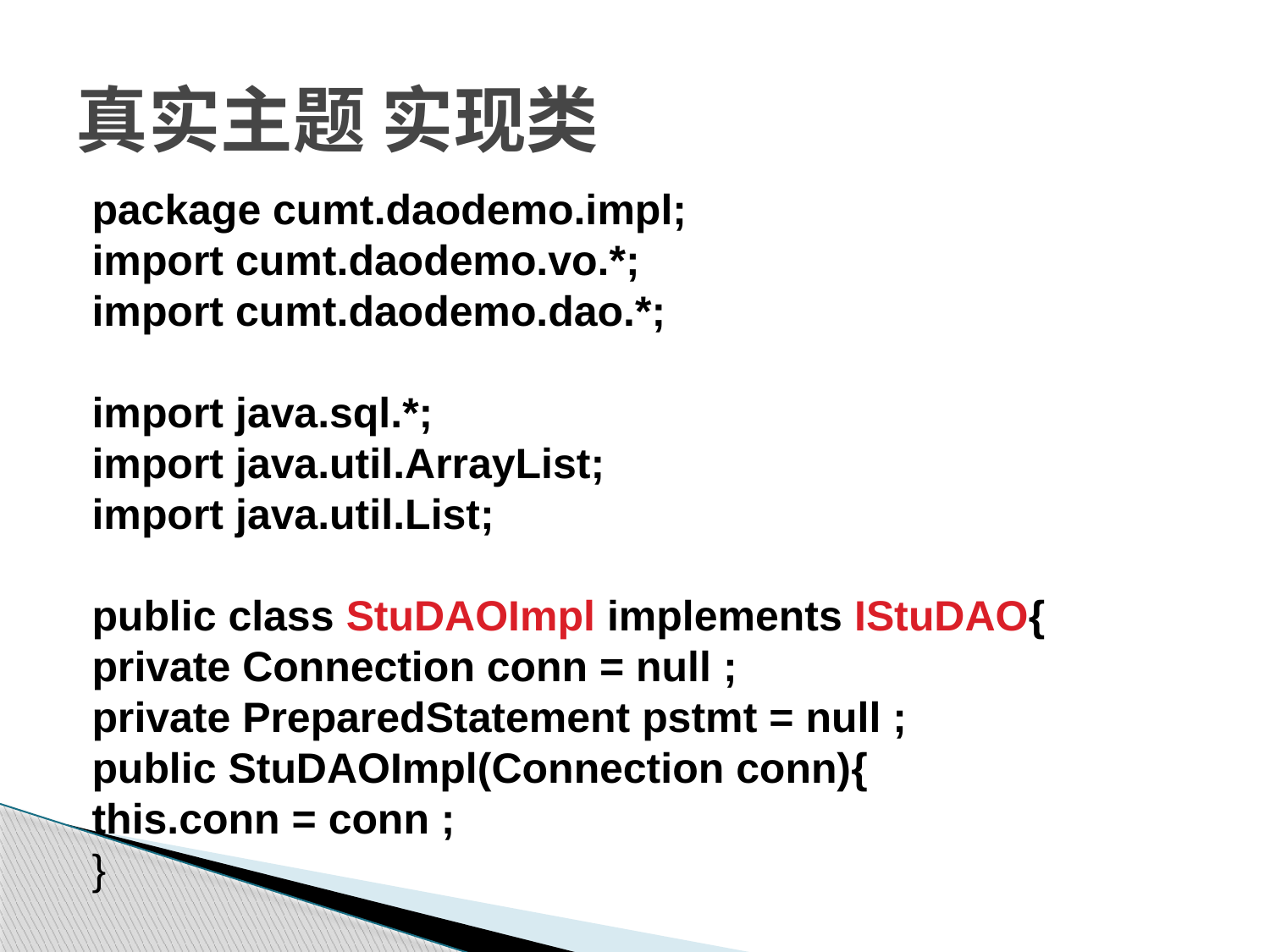

# 真实主题 实现类
package cumt.daodemo.impl;
import cumt.daodemo.vo.*;
import cumt.daodemo.dao.*;

import java.sql.*;
import java.util.ArrayList;
import java.util.List;

public class StuDAOImpl implements IStuDAO{
private Connection conn = null ;
private PreparedStatement pstmt = null ;
public StuDAOImpl(Connection conn){
this.conn = conn ;
}